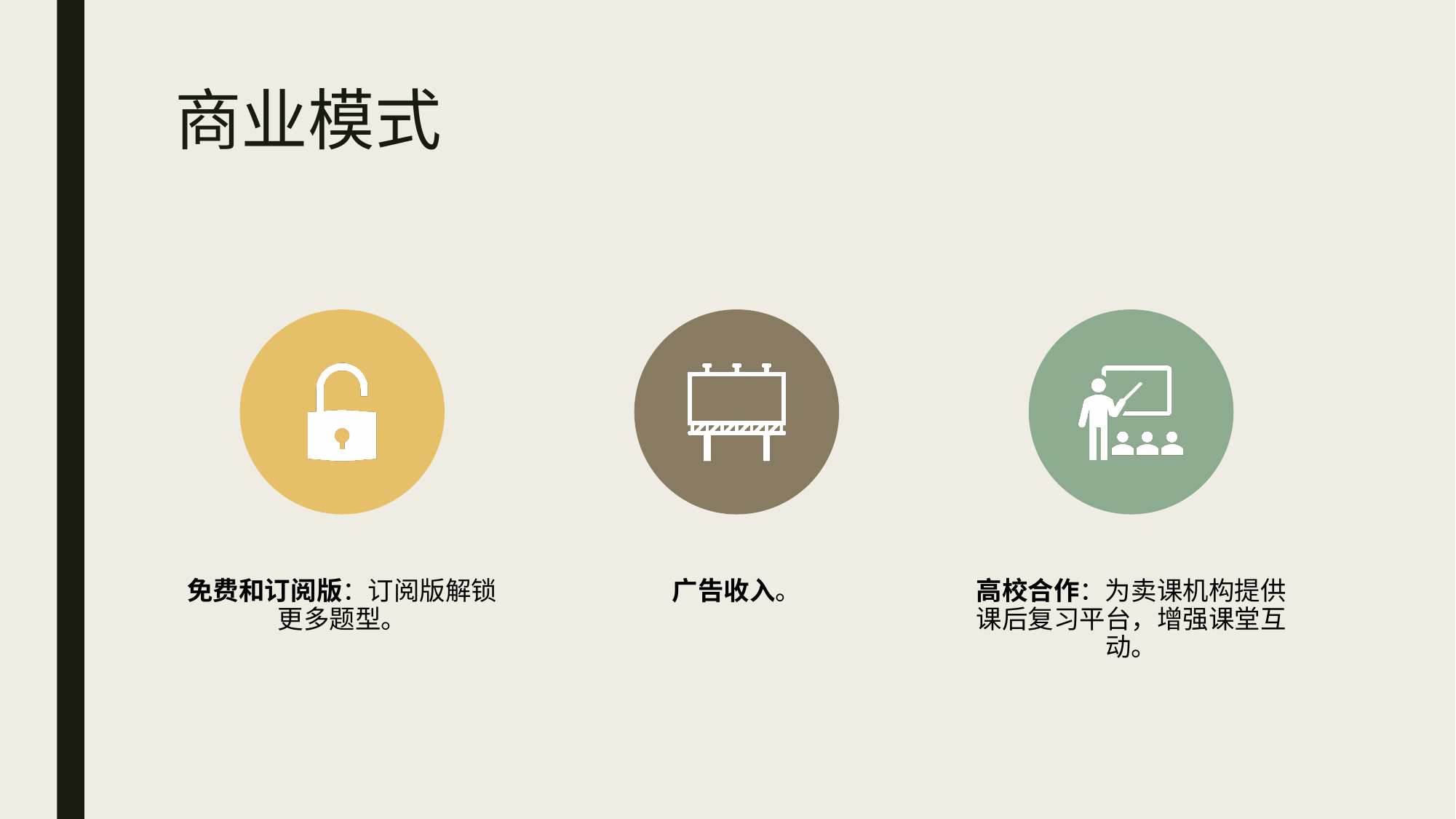

# 商业模式
免费和订阅版：订阅版解锁更多题型。
广告收入。
高校合作：为卖课机构提供课后复习平台，增强课堂互动。